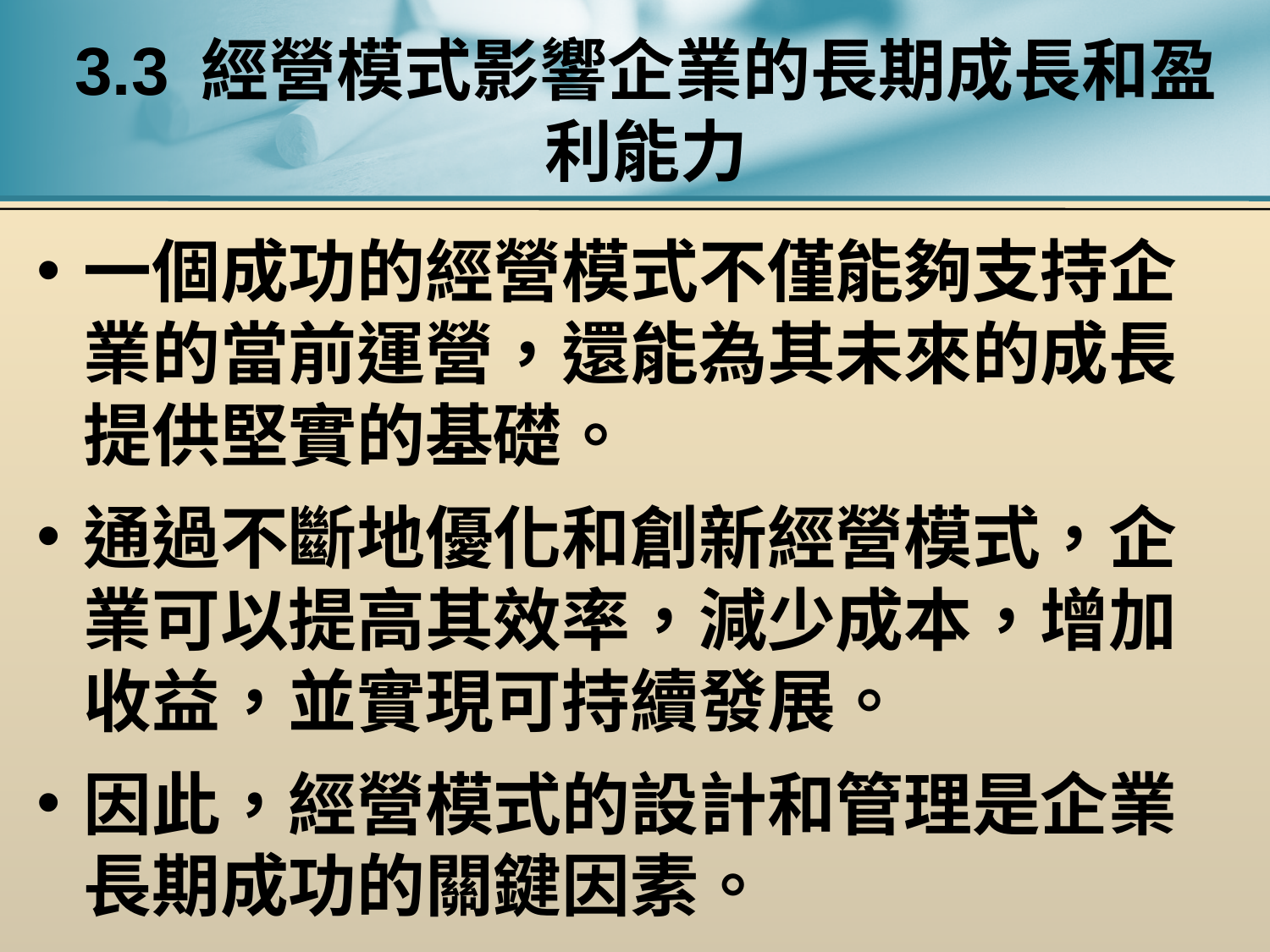

# 3.3 經營模式影響企業的長期成長和盈利能力
一個成功的經營模式不僅能夠支持企業的當前運營，還能為其未來的成長提供堅實的基礎。
通過不斷地優化和創新經營模式，企業可以提高其效率，減少成本，增加收益，並實現可持續發展。
因此，經營模式的設計和管理是企業長期成功的關鍵因素。